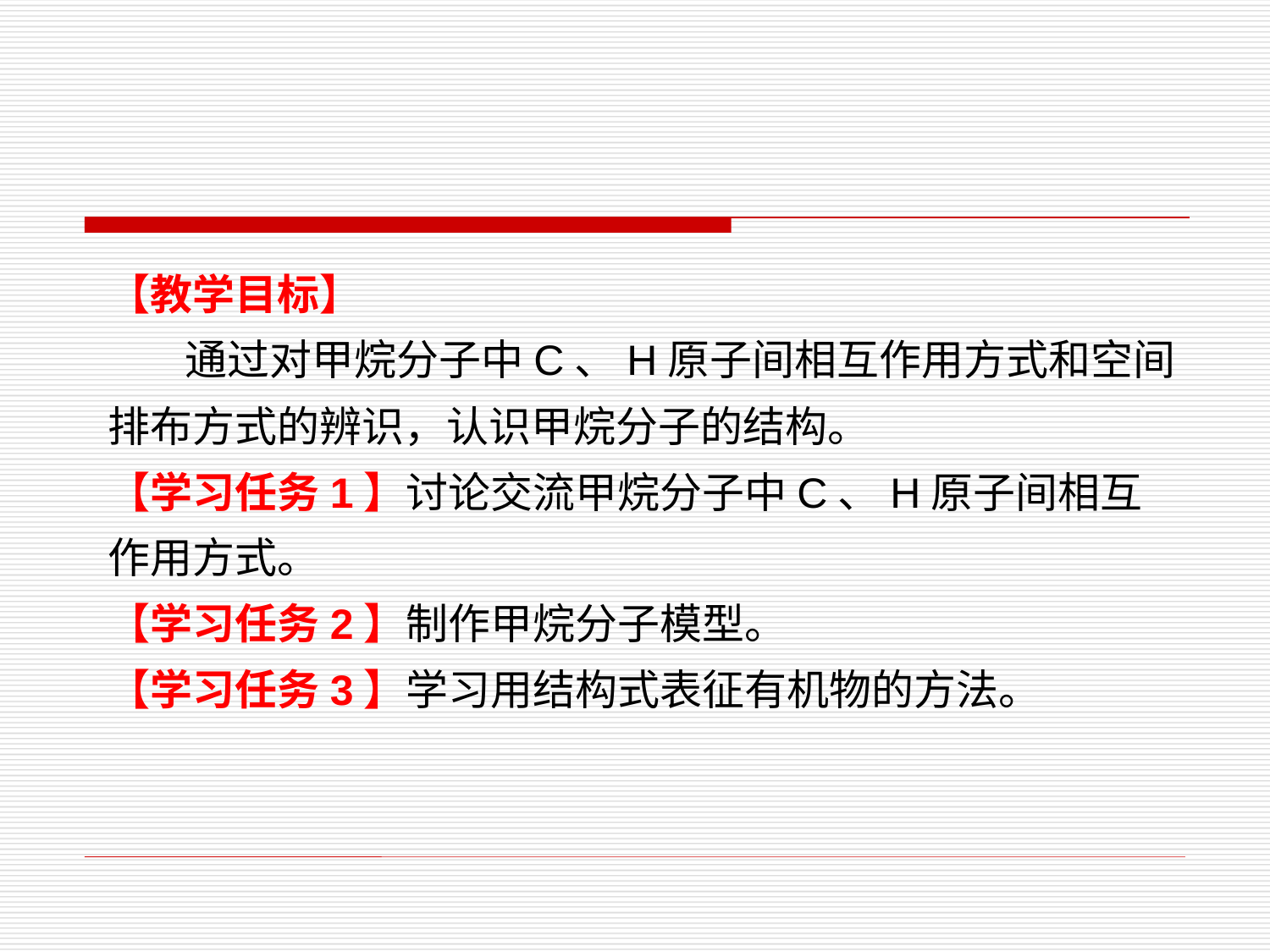

【教学目标】
       通过对甲烷分子中C、H原子间相互作用方式和空间排布方式的辨识，认识甲烷分子的结构。
【学习任务1】讨论交流甲烷分子中C、H原子间相互作用方式。
【学习任务2】制作甲烷分子模型。
【学习任务3】学习用结构式表征有机物的方法。